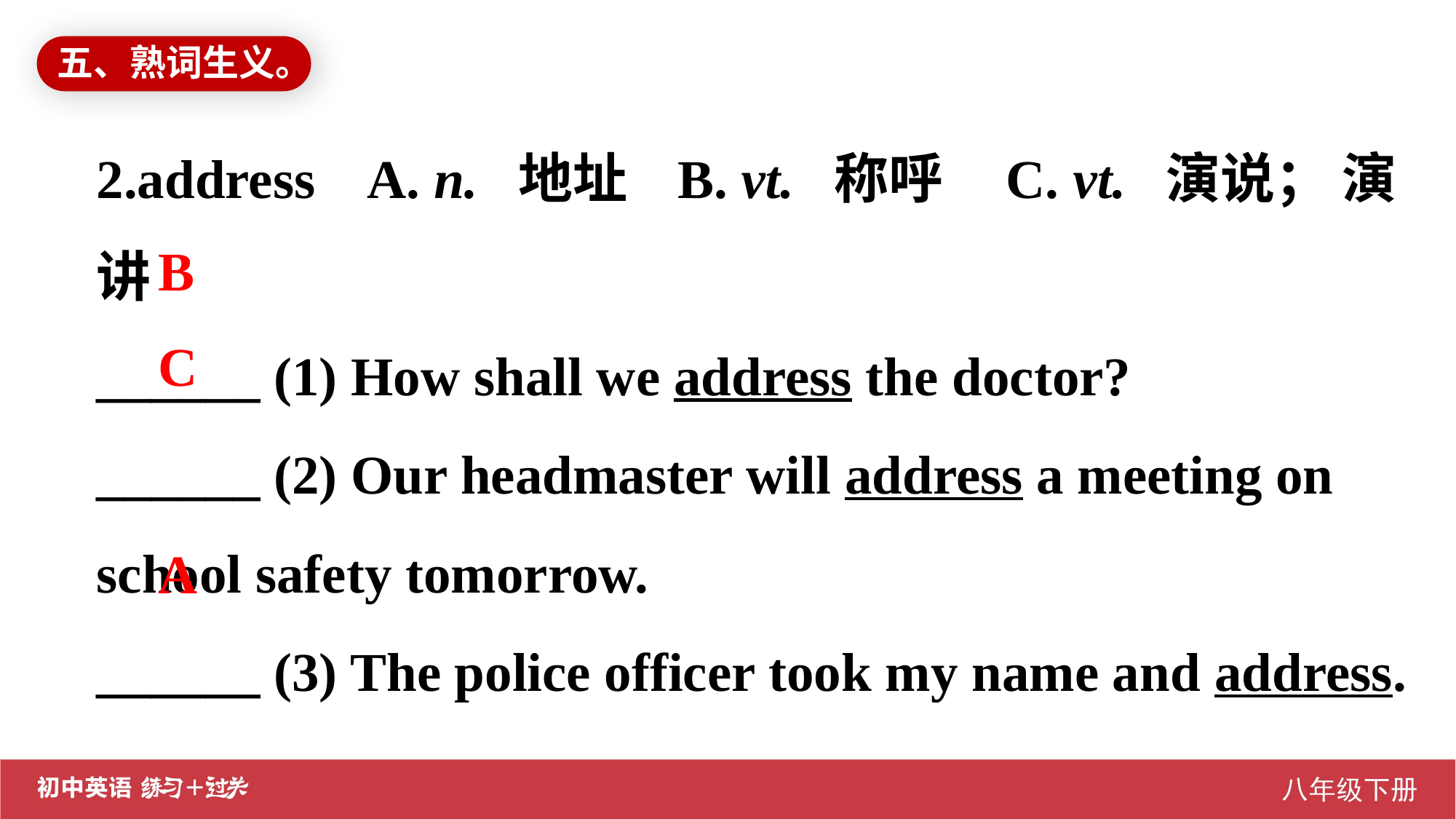

五、熟词生义。

2.address    A. n.  地址   B. vt.  称呼    C. vt.  演说； 演讲
______ (1) How shall we address the doctor?
______ (2) Our headmaster will address a meeting on school safety tomorrow.
______ (3) The police officer took my name and address.
B
C
A